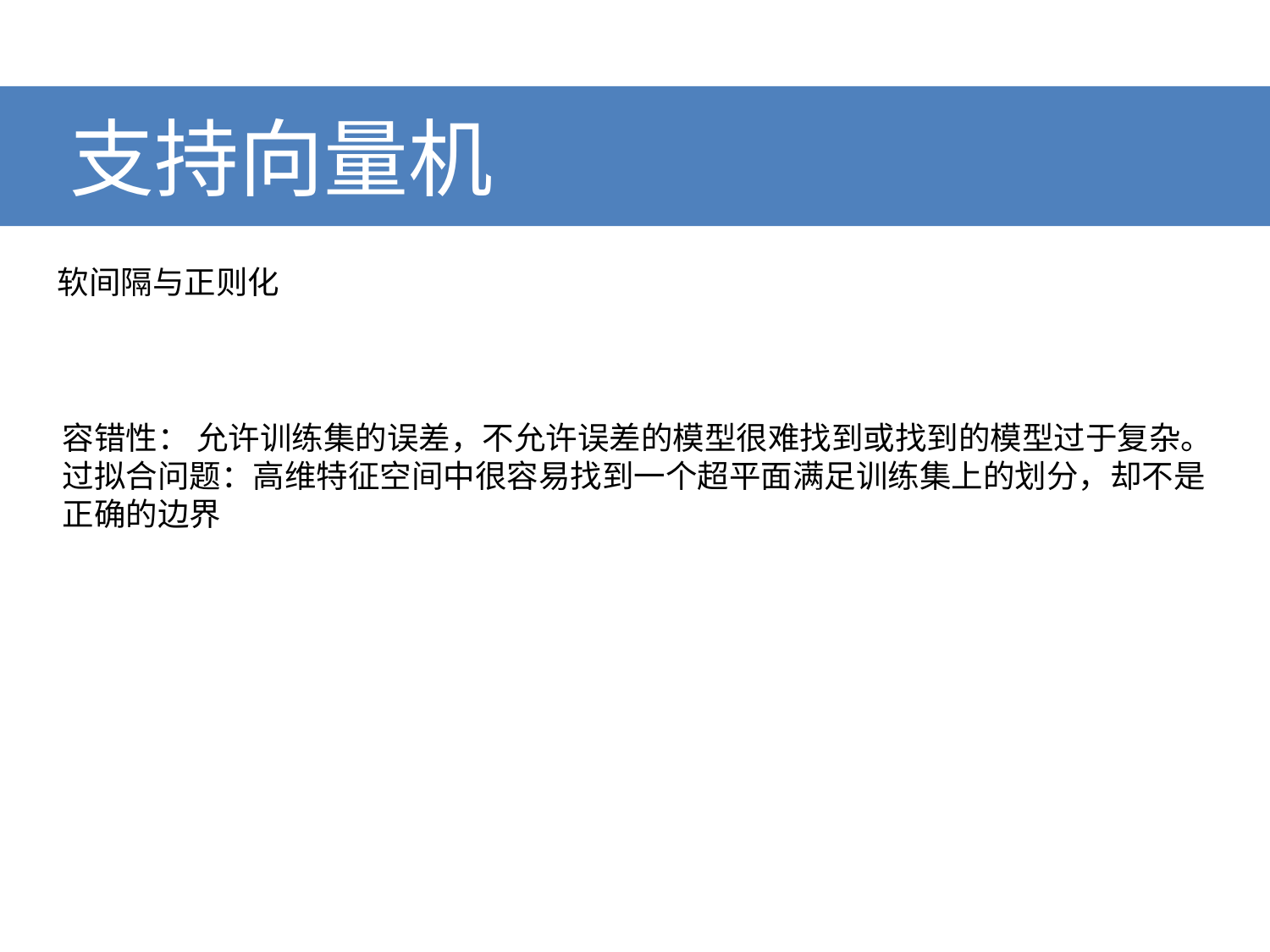

# 支持向量机
软间隔与正则化
容错性： 允许训练集的误差，不允许误差的模型很难找到或找到的模型过于复杂。
过拟合问题：高维特征空间中很容易找到一个超平面满足训练集上的划分，却不是正确的边界